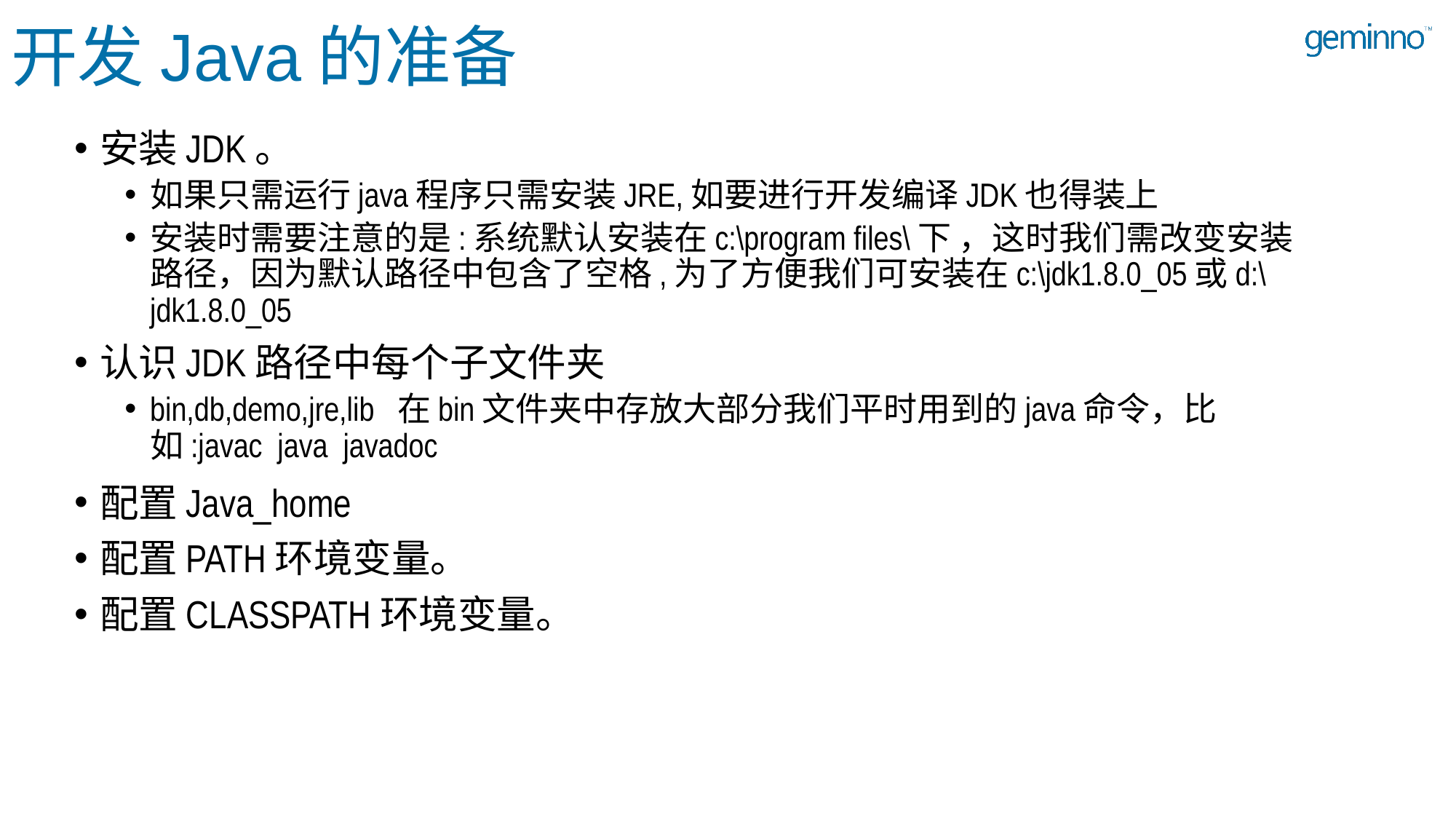

# 开发Java的准备
安装JDK。
如果只需运行java程序只需安装JRE,如要进行开发编译JDK也得装上
安装时需要注意的是:系统默认安装在c:\program files\下 ，这时我们需改变安装路径，因为默认路径中包含了空格,为了方便我们可安装在c:\jdk1.8.0_05或d:\jdk1.8.0_05
认识JDK路径中每个子文件夹
bin,db,demo,jre,lib  在bin文件夹中存放大部分我们平时用到的java命令，比如:javac  java  javadoc
配置Java_home
配置PATH环境变量。
配置CLASSPATH环境变量。